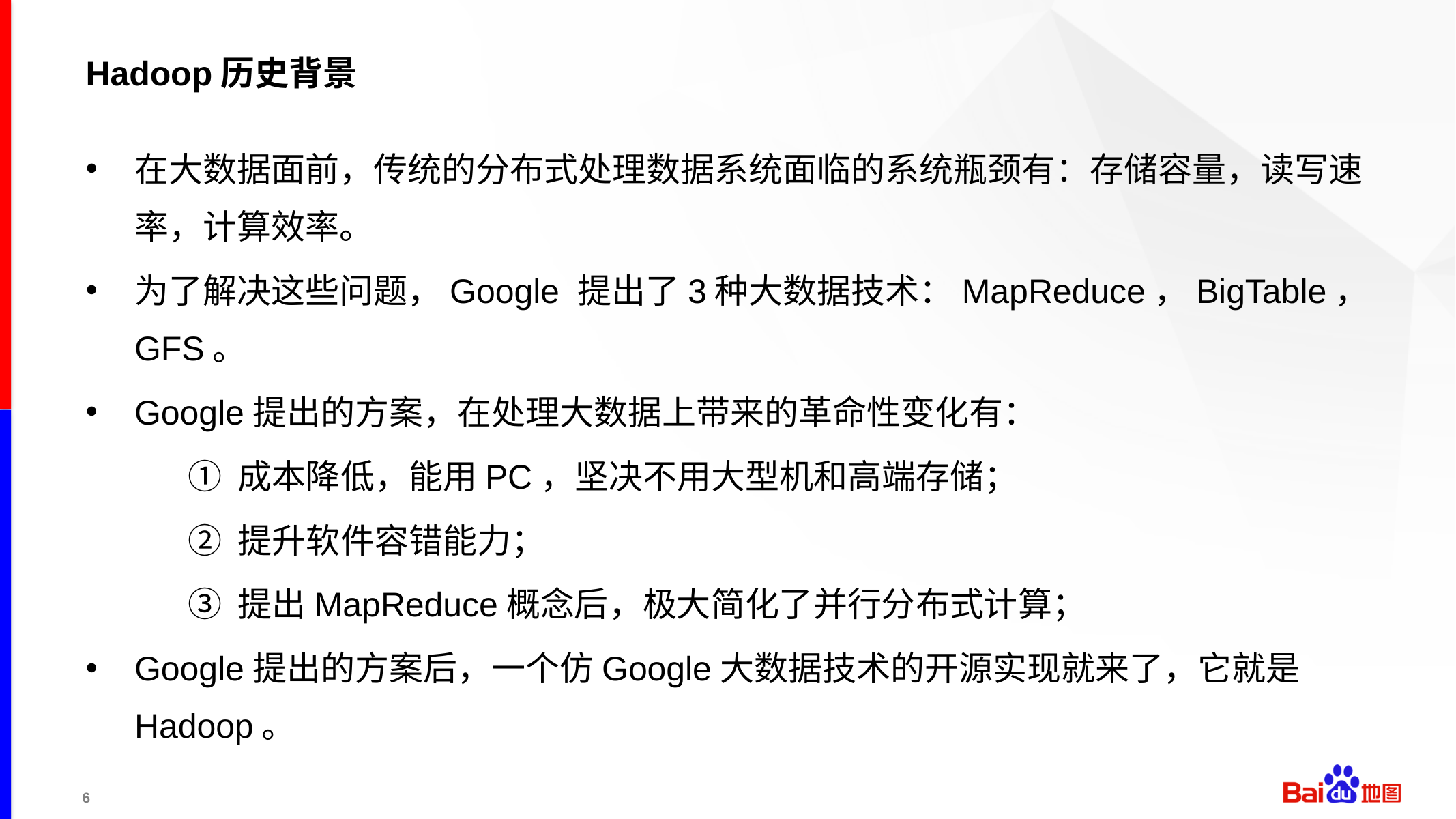

# Hadoop历史背景
在大数据面前，传统的分布式处理数据系统面临的系统瓶颈有：存储容量，读写速率，计算效率。
为了解决这些问题，Google 提出了3种大数据技术：MapReduce，BigTable，GFS。
Google提出的方案，在处理大数据上带来的革命性变化有：
	① 成本降低，能用PC，坚决不用大型机和高端存储；
	② 提升软件容错能力；
	③ 提出MapReduce概念后，极大简化了并行分布式计算；
Google提出的方案后，一个仿Google大数据技术的开源实现就来了，它就是Hadoop。